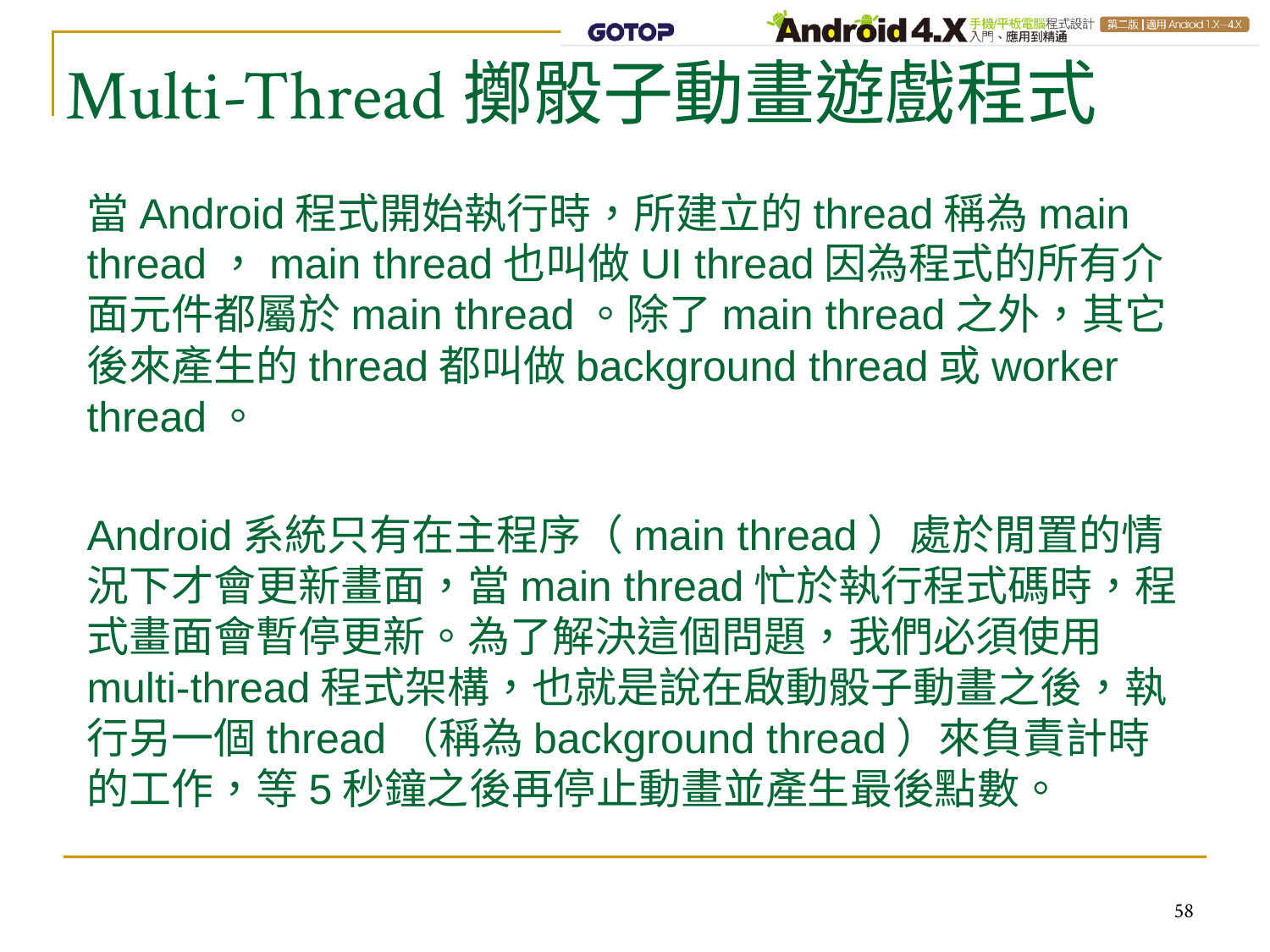

Multi-Thread擲骰子動畫遊戲程式
當Android程式開始執行時，所建立的thread稱為main thread，main thread也叫做UI thread因為程式的所有介面元件都屬於main thread。除了main thread之外，其它後來產生的thread都叫做background thread或worker thread。

Android系統只有在主程序（main thread）處於閒置的情況下才會更新畫面，當main thread忙於執行程式碼時，程式畫面會暫停更新。為了解決這個問題，我們必須使用multi-thread程式架構，也就是說在啟動骰子動畫之後，執行另一個thread（稱為background thread）來負責計時的工作，等5秒鐘之後再停止動畫並產生最後點數。
58